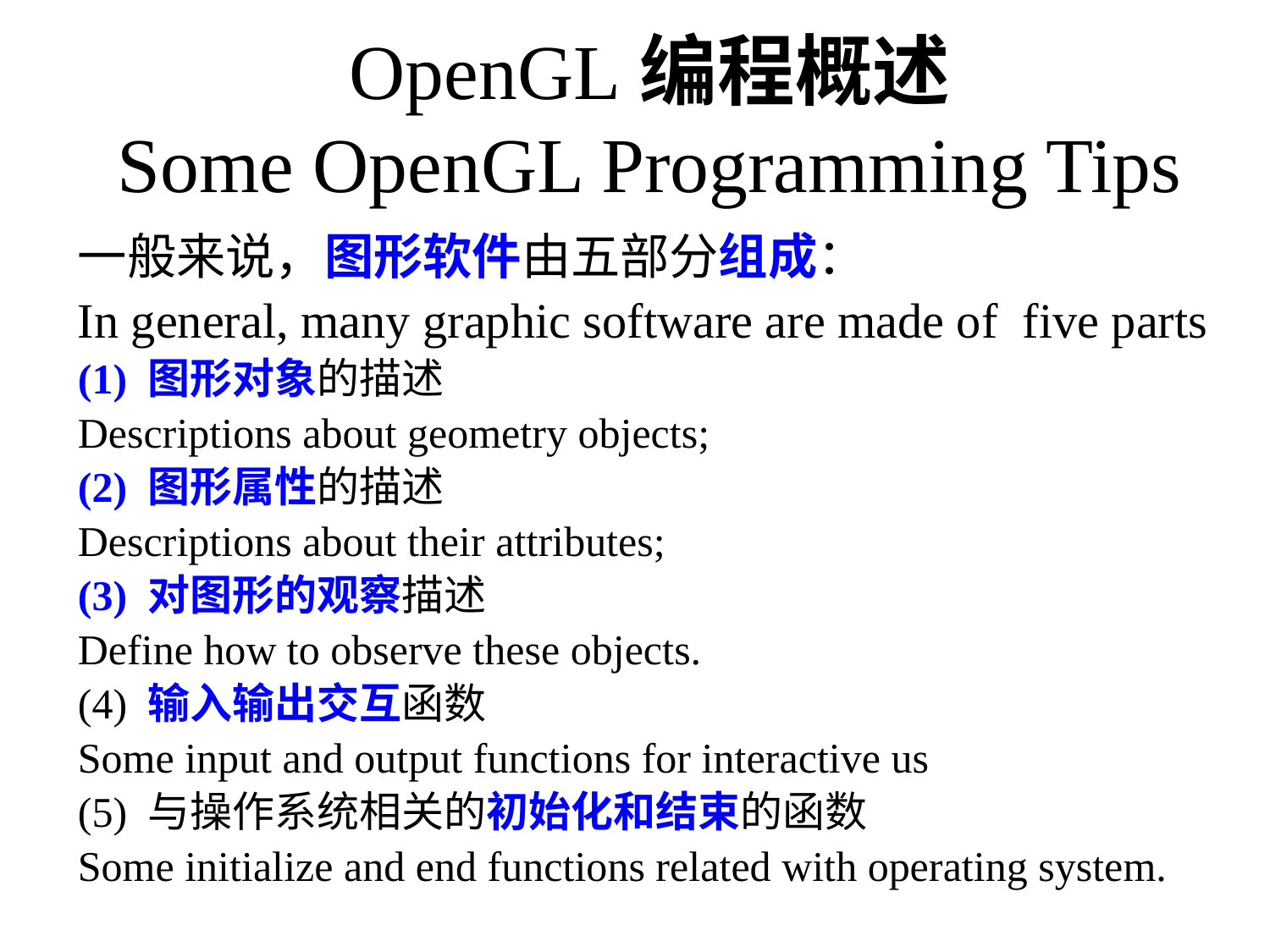

# OpenGL编程概述 Some OpenGL Programming Tips
一般来说，图形软件由五部分组成：
In general, many graphic software are made of  five parts
(1) 图形对象的描述
Descriptions about geometry objects;
(2) 图形属性的描述
Descriptions about their attributes;
(3) 对图形的观察描述
Define how to observe these objects.
(4) 输入输出交互函数
Some input and output functions for interactive us
(5) 与操作系统相关的初始化和结束的函数
Some initialize and end functions related with operating system.